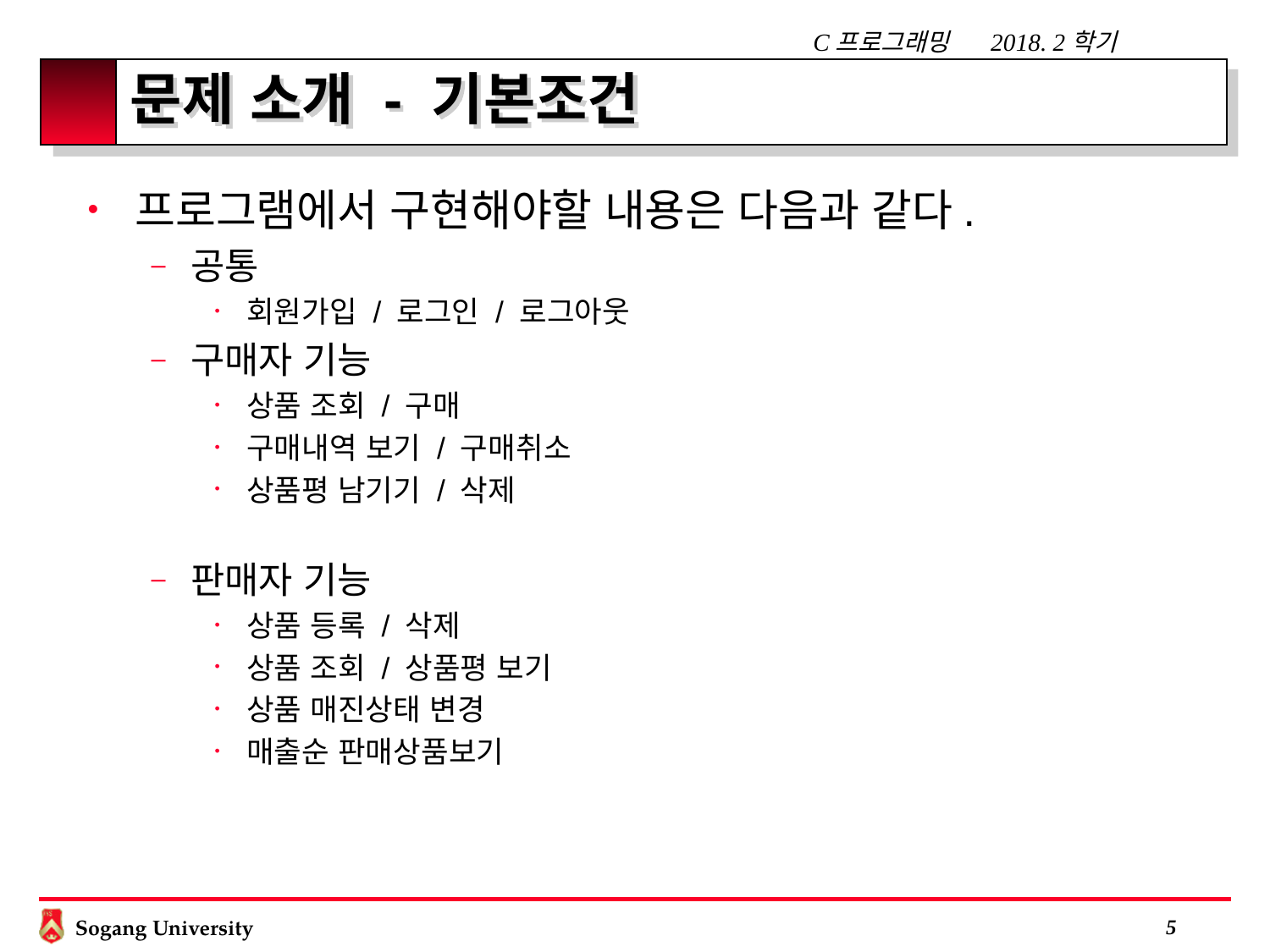

# 문제 소개 - 기본조건
프로그램에서 구현해야할 내용은 다음과 같다.
공통
회원가입 / 로그인 / 로그아웃
구매자 기능
상품 조회 / 구매
구매내역 보기 / 구매취소
상품평 남기기 / 삭제

판매자 기능
상품 등록 / 삭제
상품 조회 / 상품평 보기
상품 매진상태 변경
매출순 판매상품보기

 5